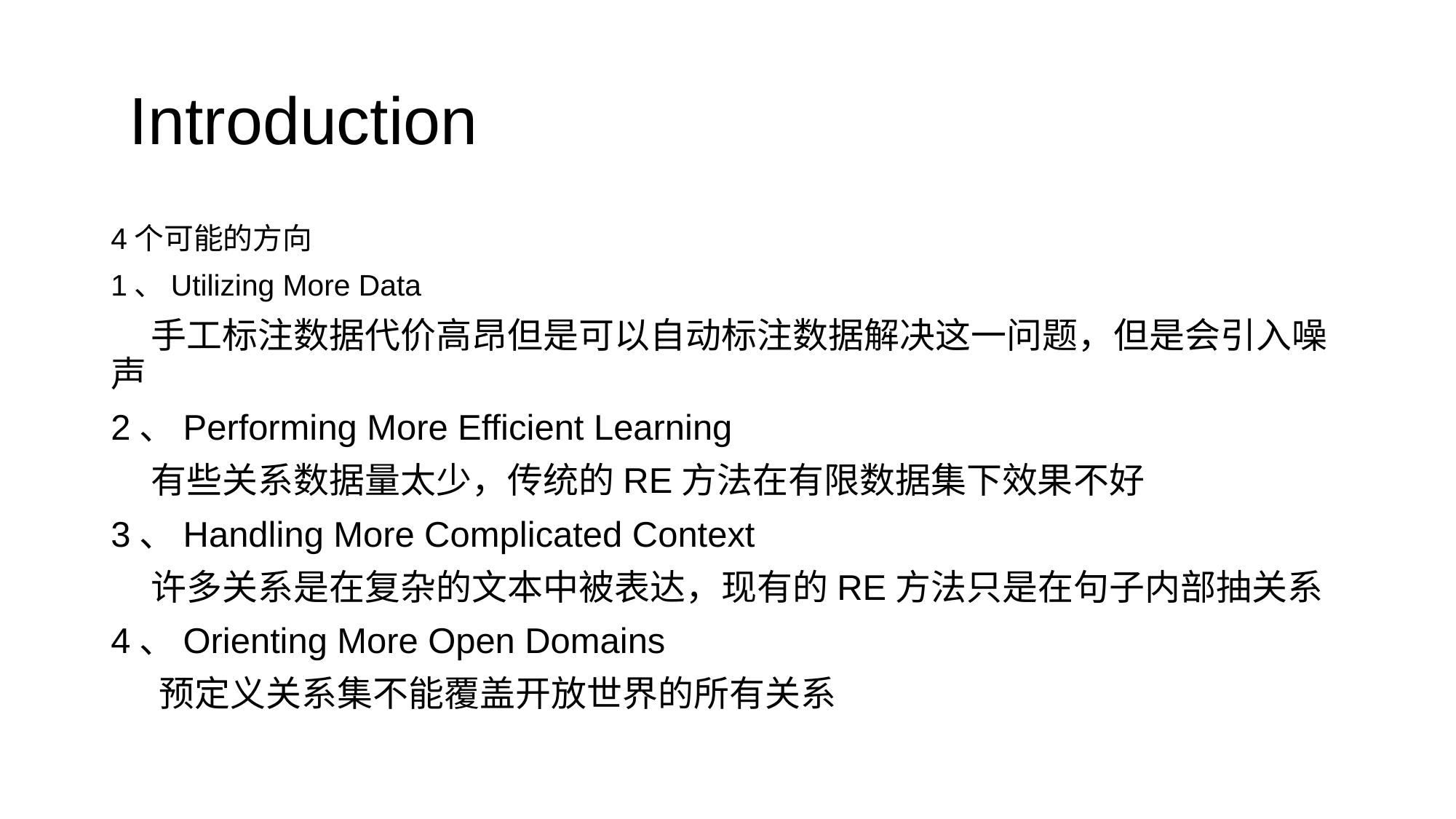

# Introduction
4个可能的方向
1、Utilizing More Data
    手工标注数据代价高昂但是可以自动标注数据解决这一问题，但是会引入噪声
2、Performing More Efficient Learning
    有些关系数据量太少，传统的RE方法在有限数据集下效果不好
3、Handling More Complicated Context
    许多关系是在复杂的文本中被表达，现有的RE方法只是在句子内部抽关系
4、Orienting More Open Domains
     预定义关系集不能覆盖开放世界的所有关系